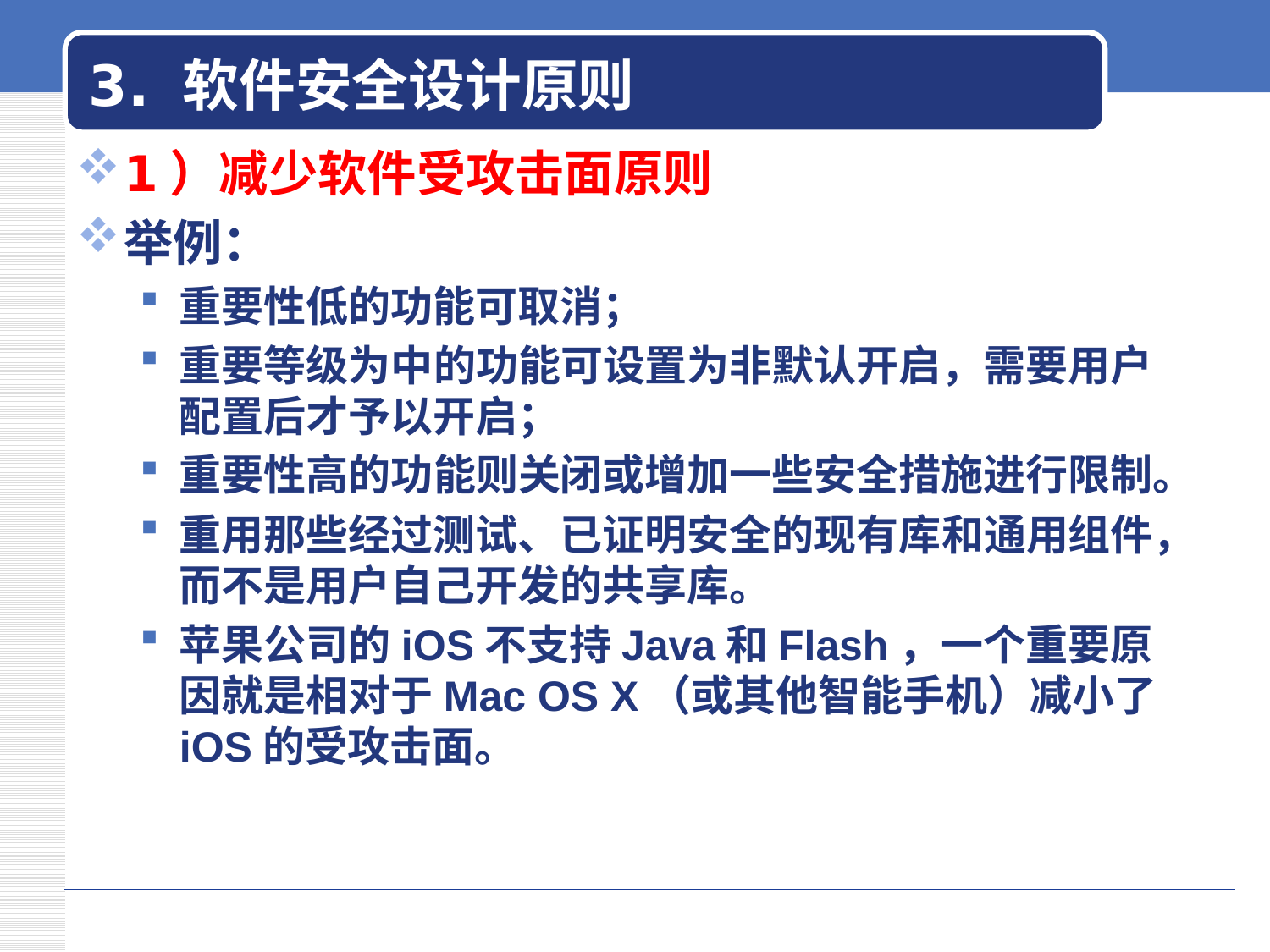

# 3. 软件安全设计原则
1）减少软件受攻击面原则
举例：
重要性低的功能可取消；
重要等级为中的功能可设置为非默认开启，需要用户配置后才予以开启；
重要性高的功能则关闭或增加一些安全措施进行限制。
重用那些经过测试、已证明安全的现有库和通用组件，而不是用户自己开发的共享库。
苹果公司的iOS不支持Java和Flash，一个重要原因就是相对于Mac OS X（或其他智能手机）减小了iOS的受攻击面。